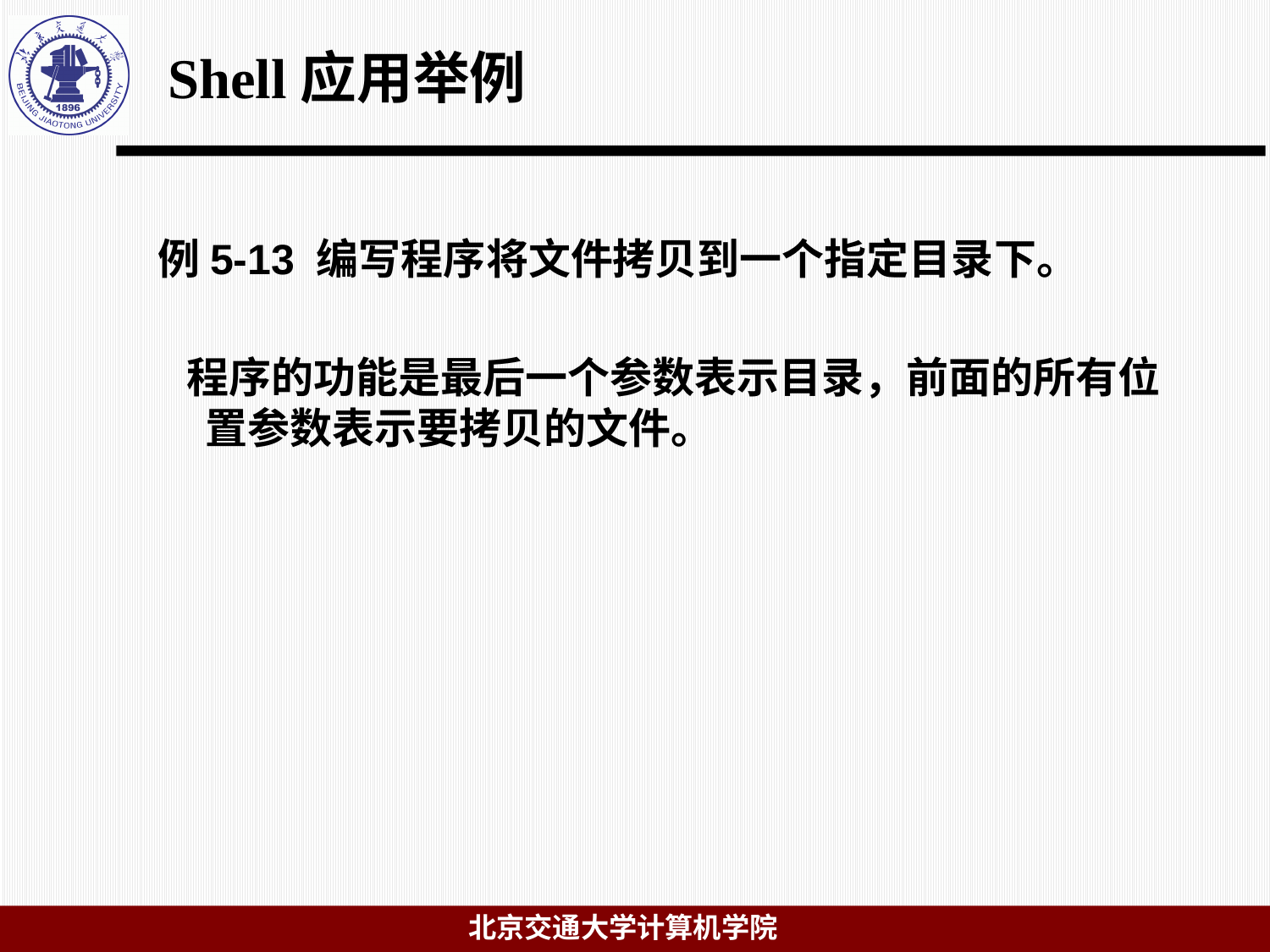

# Shell应用举例
例5-13 编写程序将文件拷贝到一个指定目录下。

  程序的功能是最后一个参数表示目录，前面的所有位置参数表示要拷贝的文件。